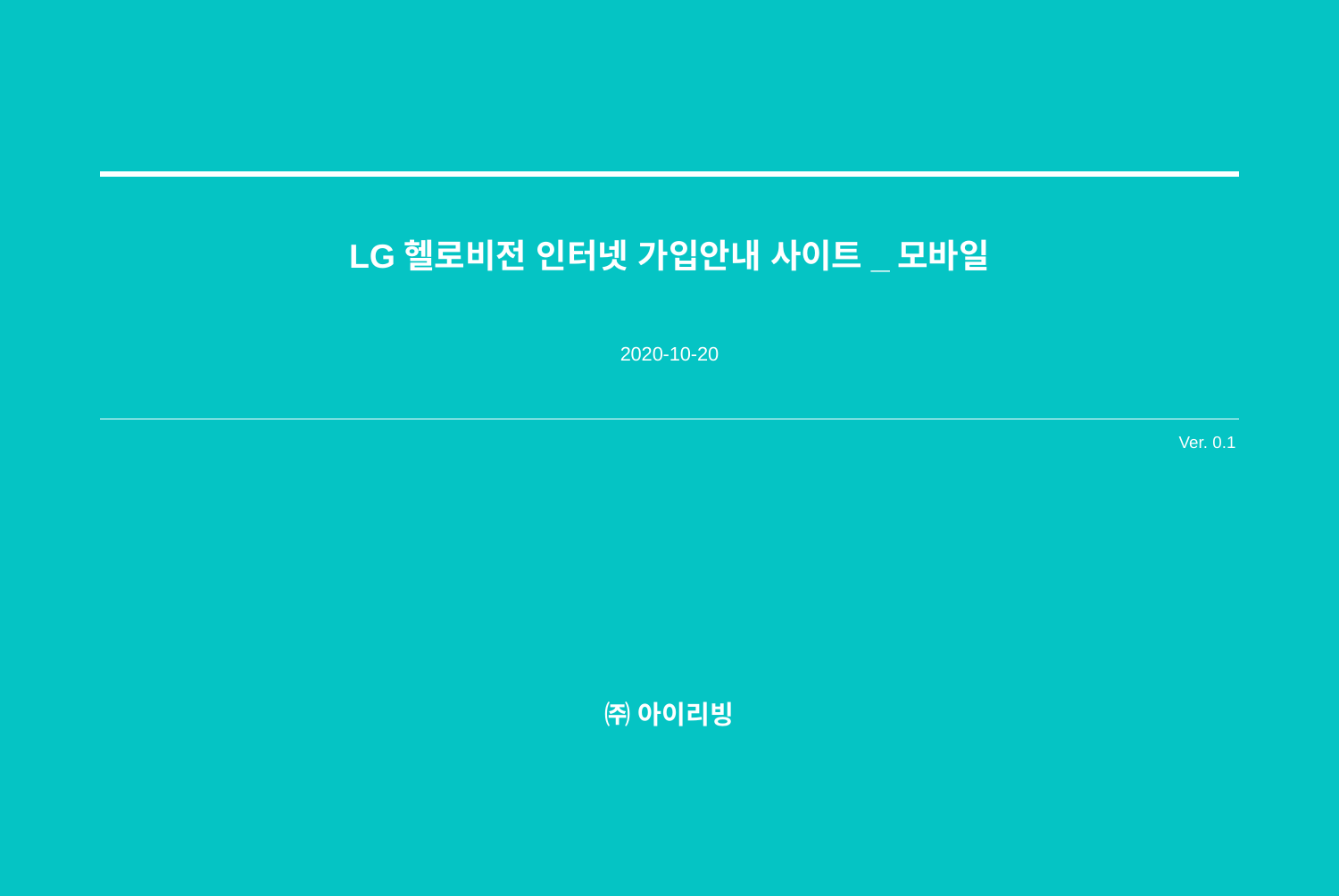

|  |
| --- |
LG헬로비전 인터넷 가입안내 사이트_모바일
2020-10-20
Ver. 0.1
㈜ 아이리빙